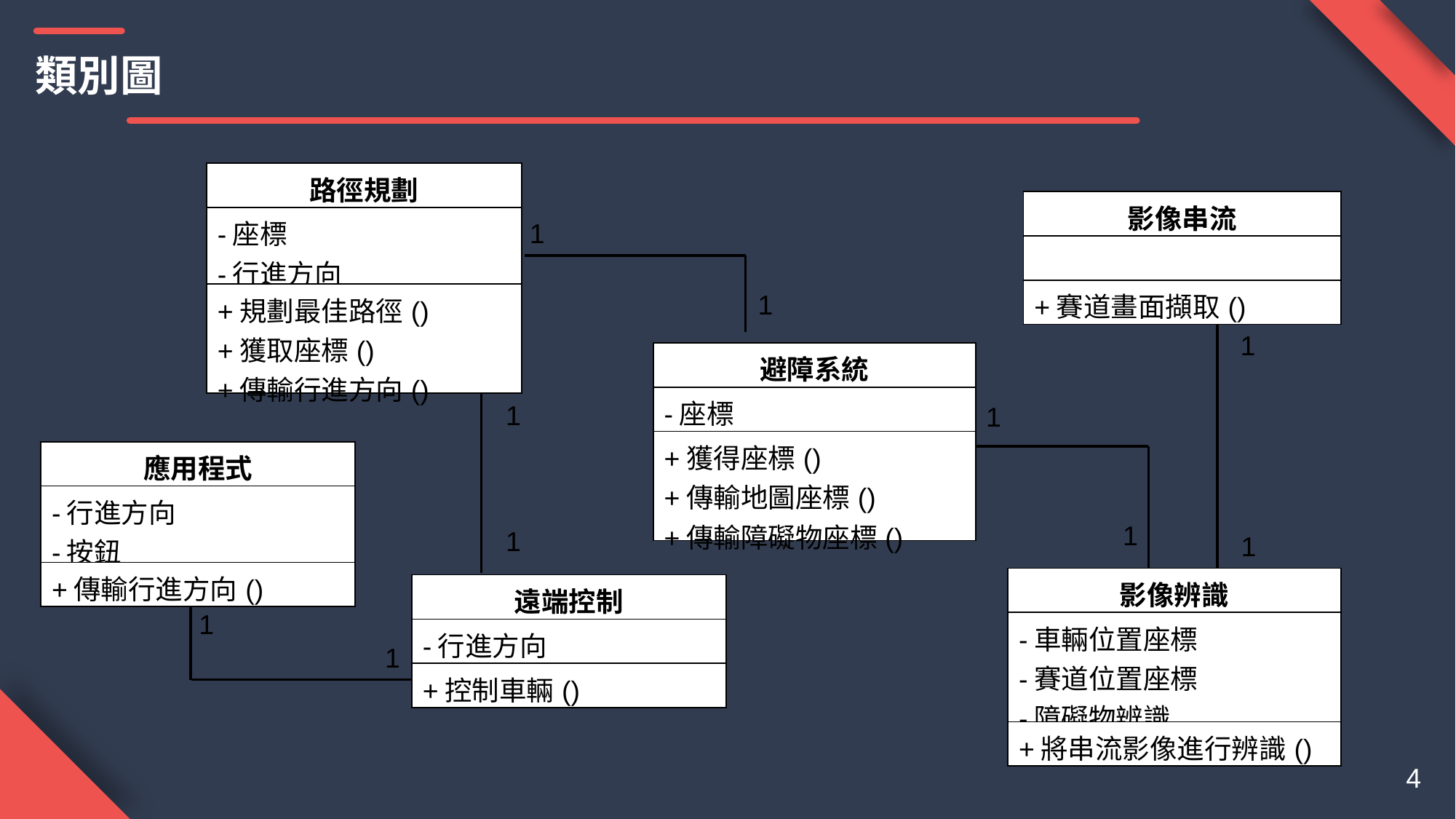

類別圖
| 路徑規劃 |
| --- |
| -座標 -行進方向 |
| +規劃最佳路徑() +獲取座標() +傳輸行進方向() |
| 影像串流 |
| --- |
|  |
| +賽道畫面擷取() |
1
1
1
| 避障系統 |
| --- |
| -座標 |
| +獲得座標() +傳輸地圖座標() +傳輸障礙物座標() |
1
1
| 應用程式 |
| --- |
| -行進方向 -按鈕 |
| +傳輸行進方向() |
1
1
1
| 影像辨識 |
| --- |
| -車輛位置座標 -賽道位置座標 -障礙物辨識 |
| +將串流影像進行辨識() |
| 遠端控制 |
| --- |
| -行進方向 |
| +控制車輛() |
1
1

4